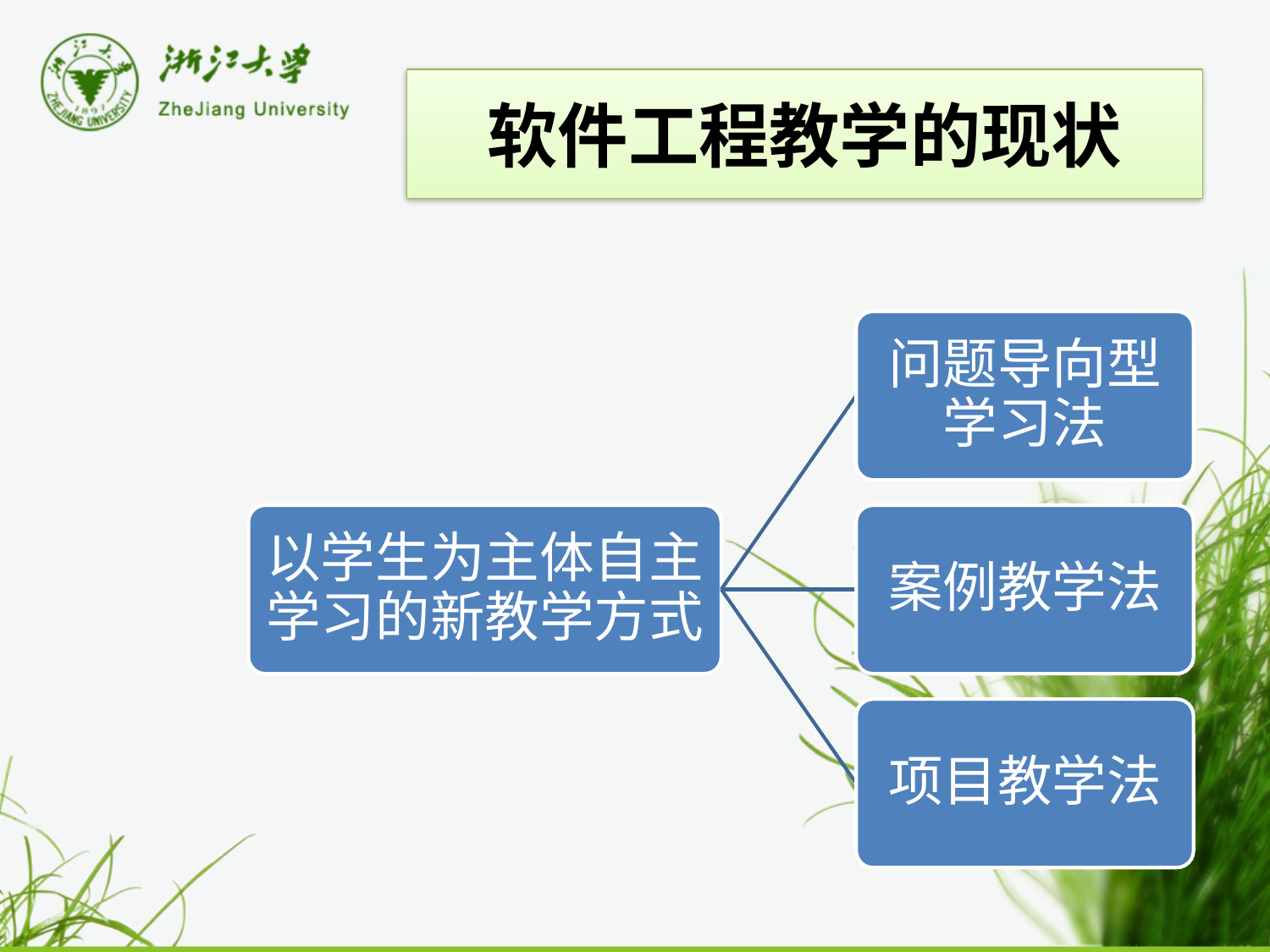

# 软件工程教学的现状
以学生为主体自主学习的新教学方式

问题导向型学习法

案例教学法

项目教学法